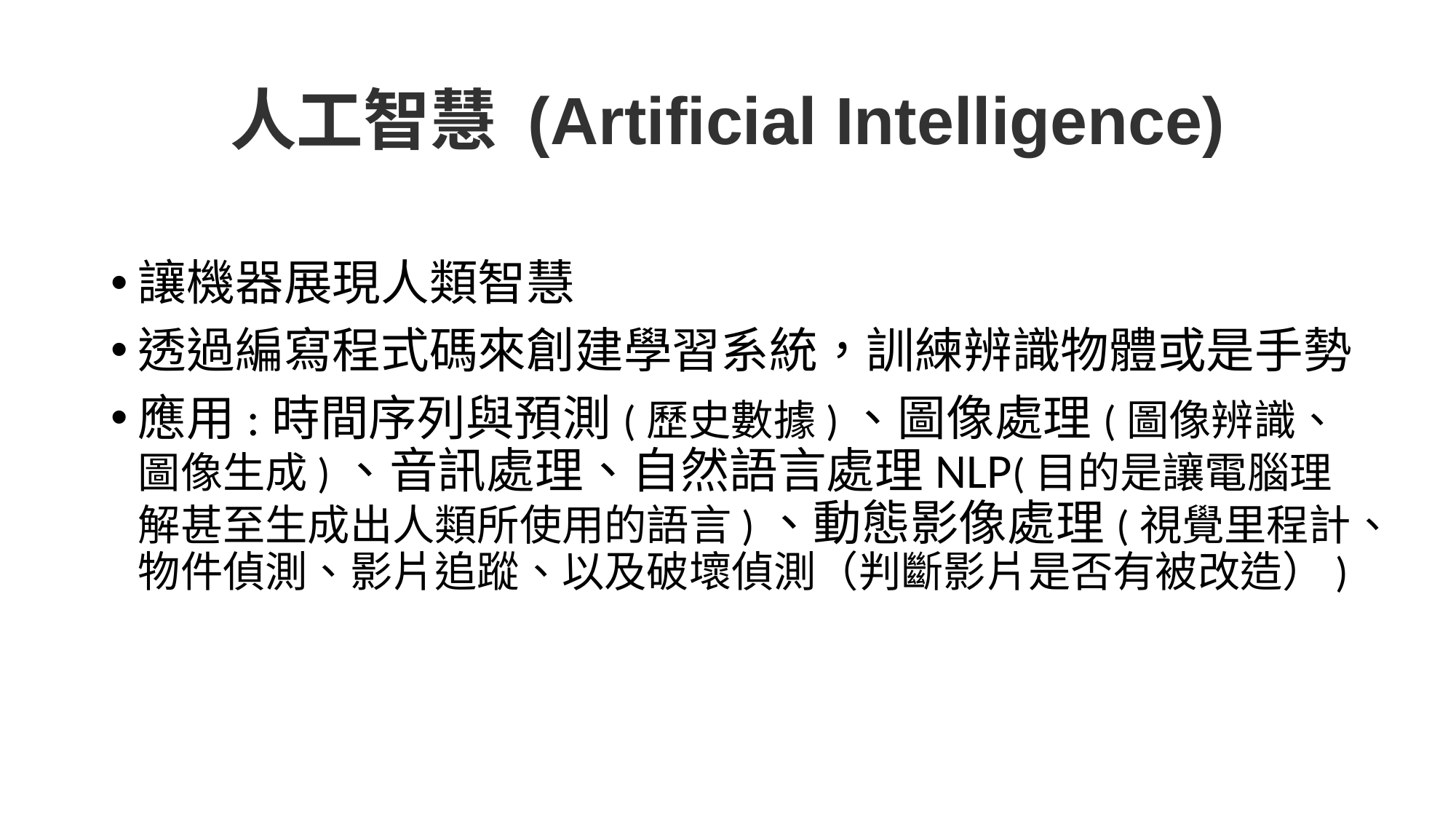

# 人工智慧 (Artificial Intelligence)
讓機器展現人類智慧
透過編寫程式碼來創建學習系統，訓練辨識物體或是手勢
應用:時間序列與預測(歷史數據)、圖像處理(圖像辨識、圖像生成)、音訊處理、自然語言處理NLP(目的是讓電腦理解甚至生成出人類所使用的語言)、動態影像處理(視覺里程計、物件偵測、影片追蹤、以及破壞偵測（判斷影片是否有被改造）)